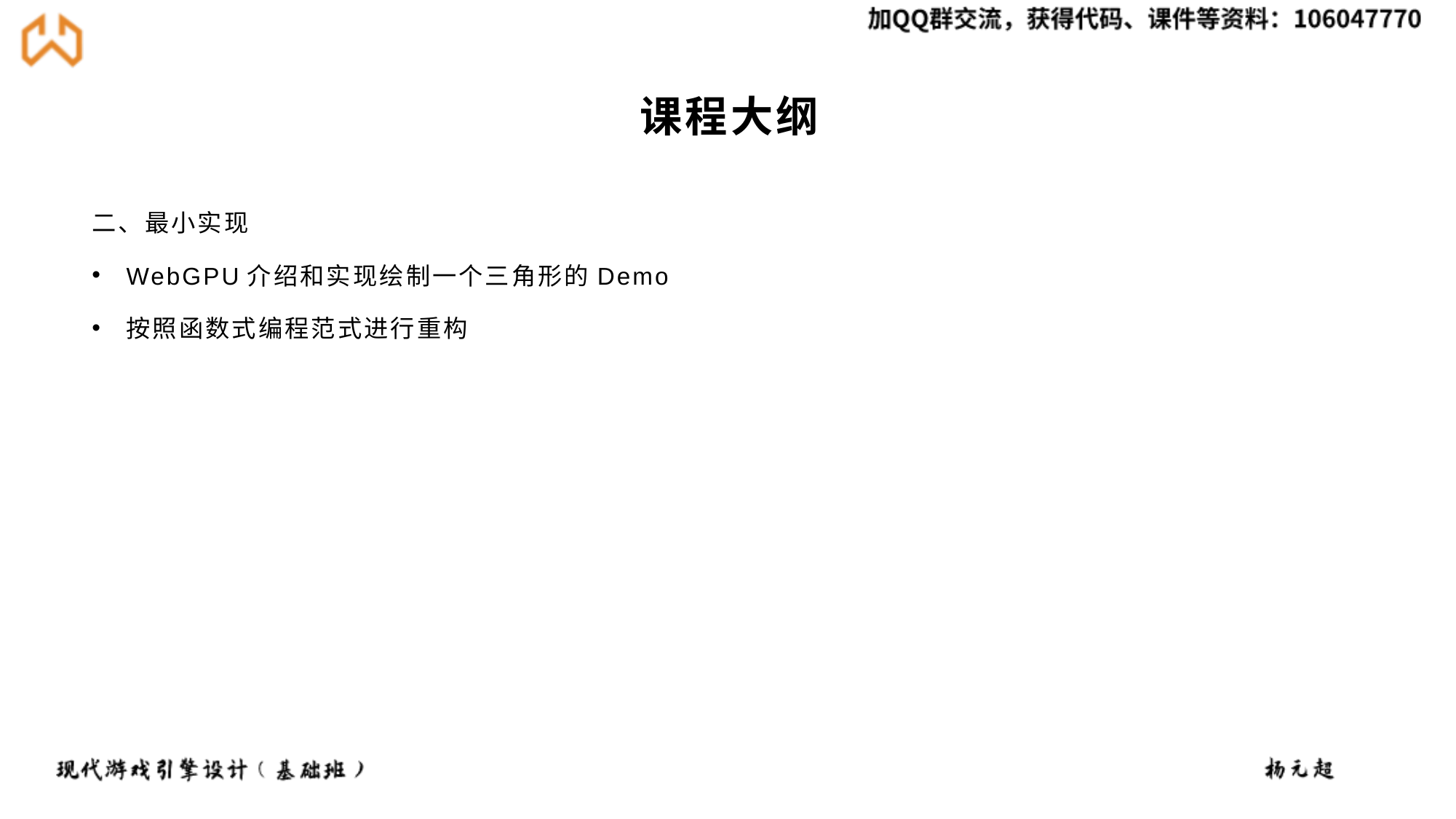

# 课程大纲
二、最小实现
WebGPU介绍和实现绘制一个三角形的Demo
按照函数式编程范式进行重构